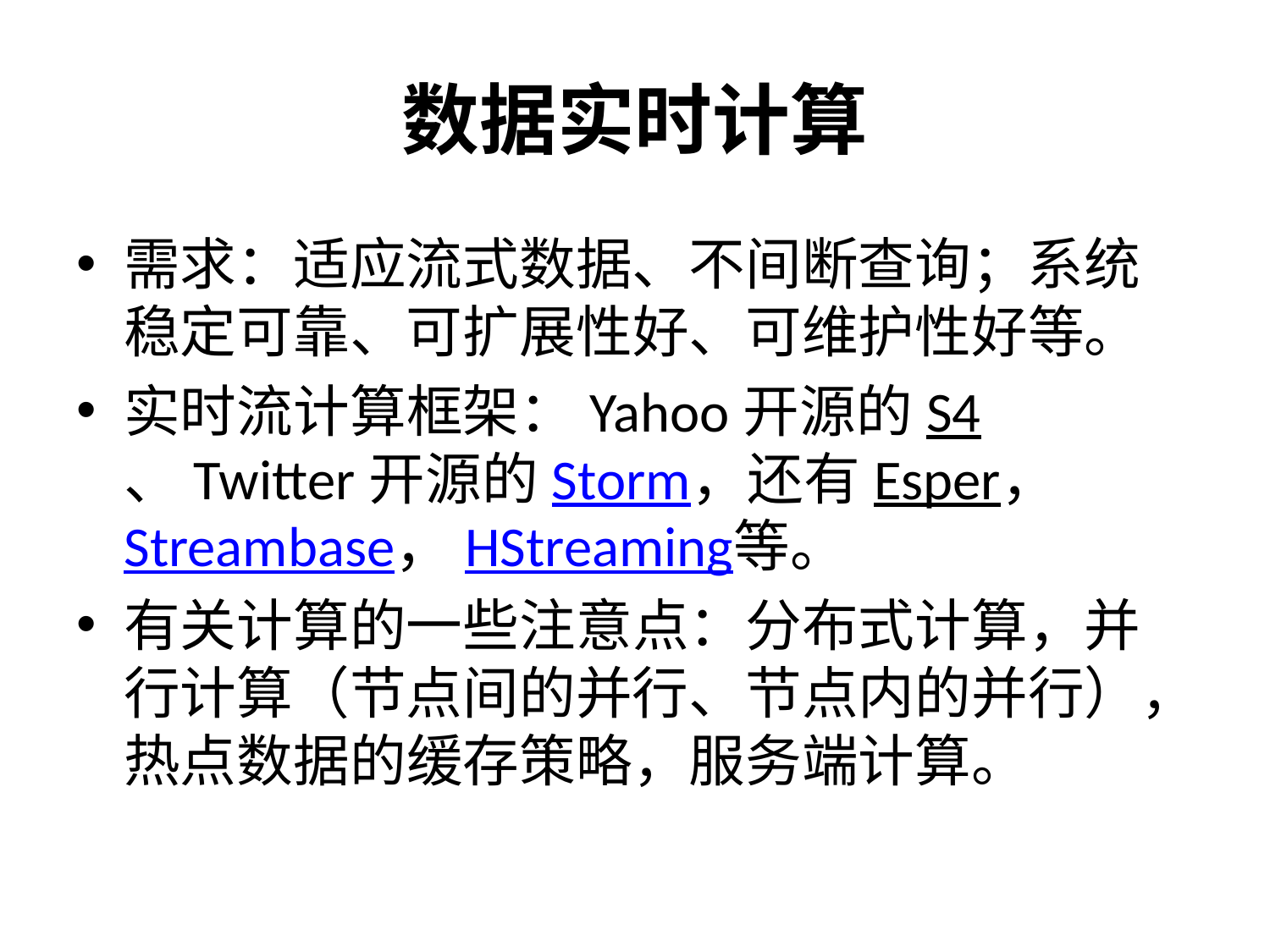

# 数据实时计算
需求：适应流式数据、不间断查询；系统稳定可靠、可扩展性好、可维护性好等。
实时流计算框架：Yahoo开源的S4、Twitter开源的Storm，还有Esper，Streambase，HStreaming等。
有关计算的一些注意点：分布式计算，并行计算（节点间的并行、节点内的并行），热点数据的缓存策略，服务端计算。